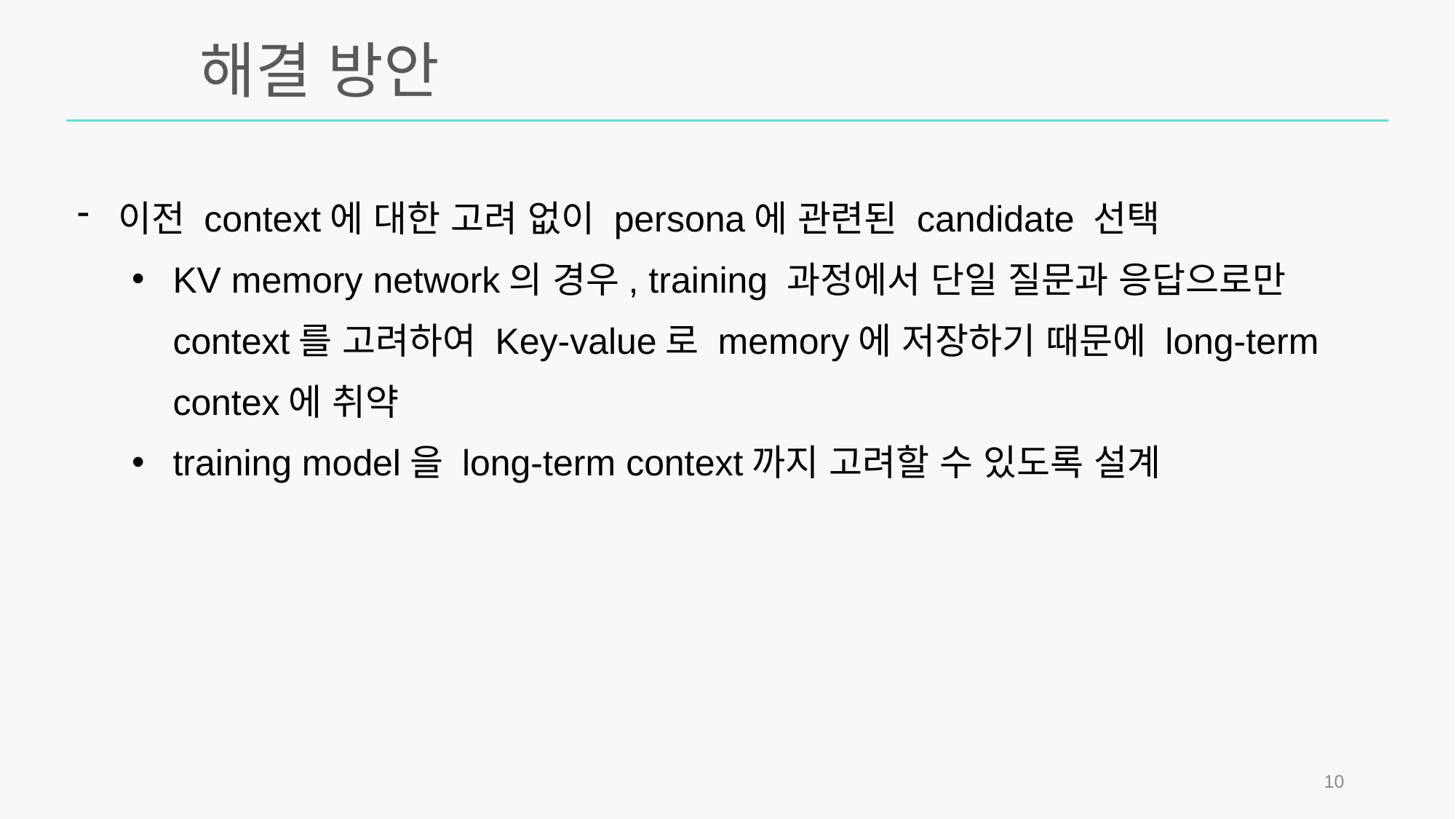

해결 방안

이전 context에 대한 고려 없이 persona에 관련된 candidate 선택
KV memory network의 경우, training 과정에서 단일 질문과 응답으로만 context를 고려하여 Key-value로 memory에 저장하기 때문에 long-term contex에 취약
training model을 long-term context까지 고려할 수 있도록 설계
10